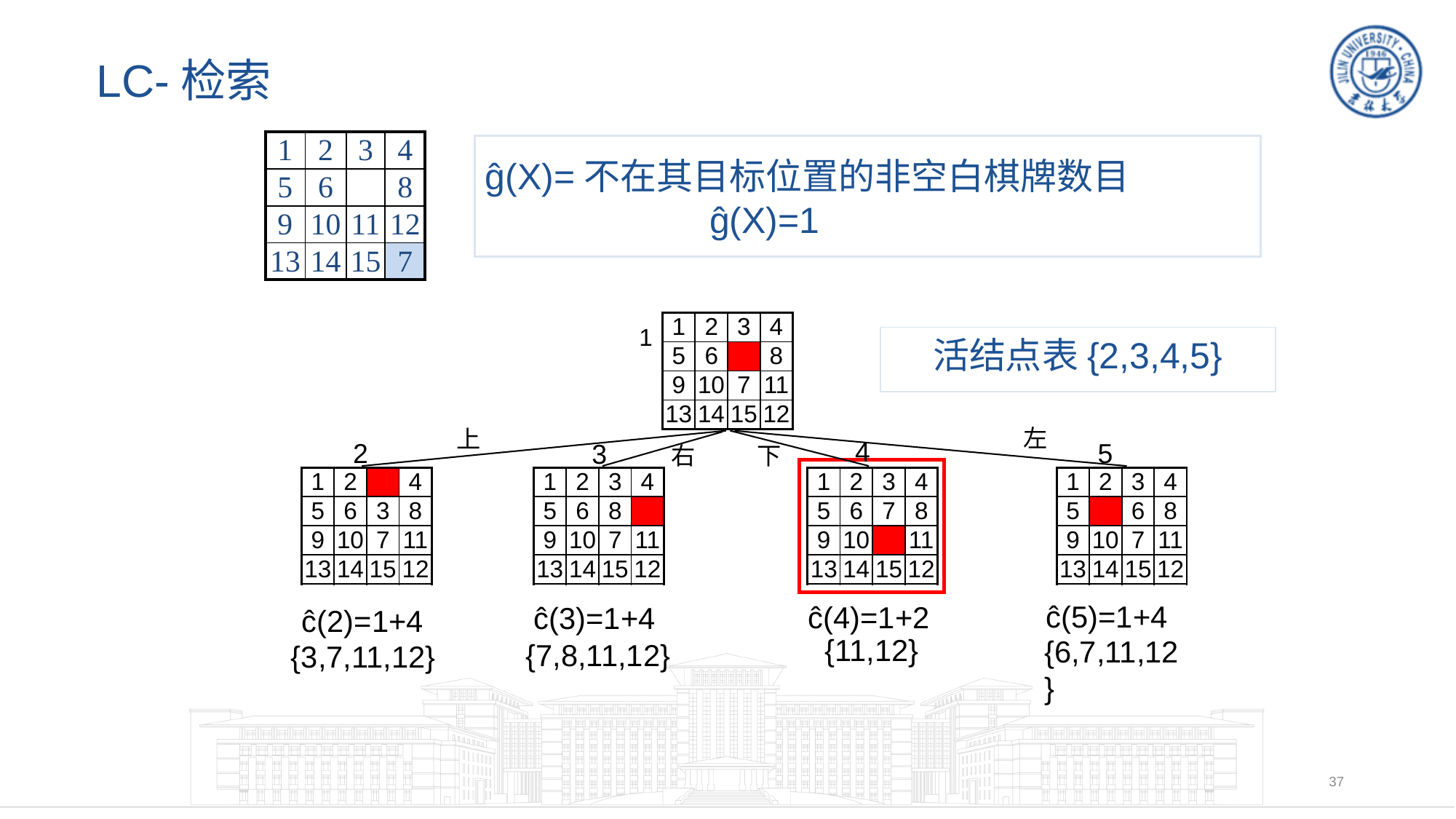

# LC-检索
| 1 | 2 | 3 | 4 |
| --- | --- | --- | --- |
| 5 | 6 |  | 8 |
| 9 | 10 | 11 | 12 |
| 13 | 14 | 15 | 7 |
ĝ(X)=不在其目标位置的非空白棋牌数目
                      ĝ(X)=1
| 1 | 2 | 3 | 4 |
| --- | --- | --- | --- |
| 5 | 6 |  | 8 |
| 9 | 10 | 7 | 11 |
| 13 | 14 | 15 | 12 |
1
活结点表{2,3,4,5}
左
上

4
2
5
3
右
下

| 1 | 2 |  | 4 |
| --- | --- | --- | --- |
| 5 | 6 | 3 | 8 |
| 9 | 10 | 7 | 11 |
| 13 | 14 | 15 | 12 |
| 1 | 2 | 3 | 4 |
| --- | --- | --- | --- |
| 5 | 6 | 8 |  |
| 9 | 10 | 7 | 11 |
| 13 | 14 | 15 | 12 |
| 1 | 2 | 3 | 4 |
| --- | --- | --- | --- |
| 5 | 6 | 7 | 8 |
| 9 | 10 |  | 11 |
| 13 | 14 | 15 | 12 |
| 1 | 2 | 3 | 4 |
| --- | --- | --- | --- |
| 5 |  | 6 | 8 |
| 9 | 10 | 7 | 11 |
| 13 | 14 | 15 | 12 |
ĉ(5)=1+4
ĉ(4)=1+2
ĉ(3)=1+4
ĉ(2)=1+4
{11,12}
{6,7,11,12}
{7,8,11,12}
{3,7,11,12}
37